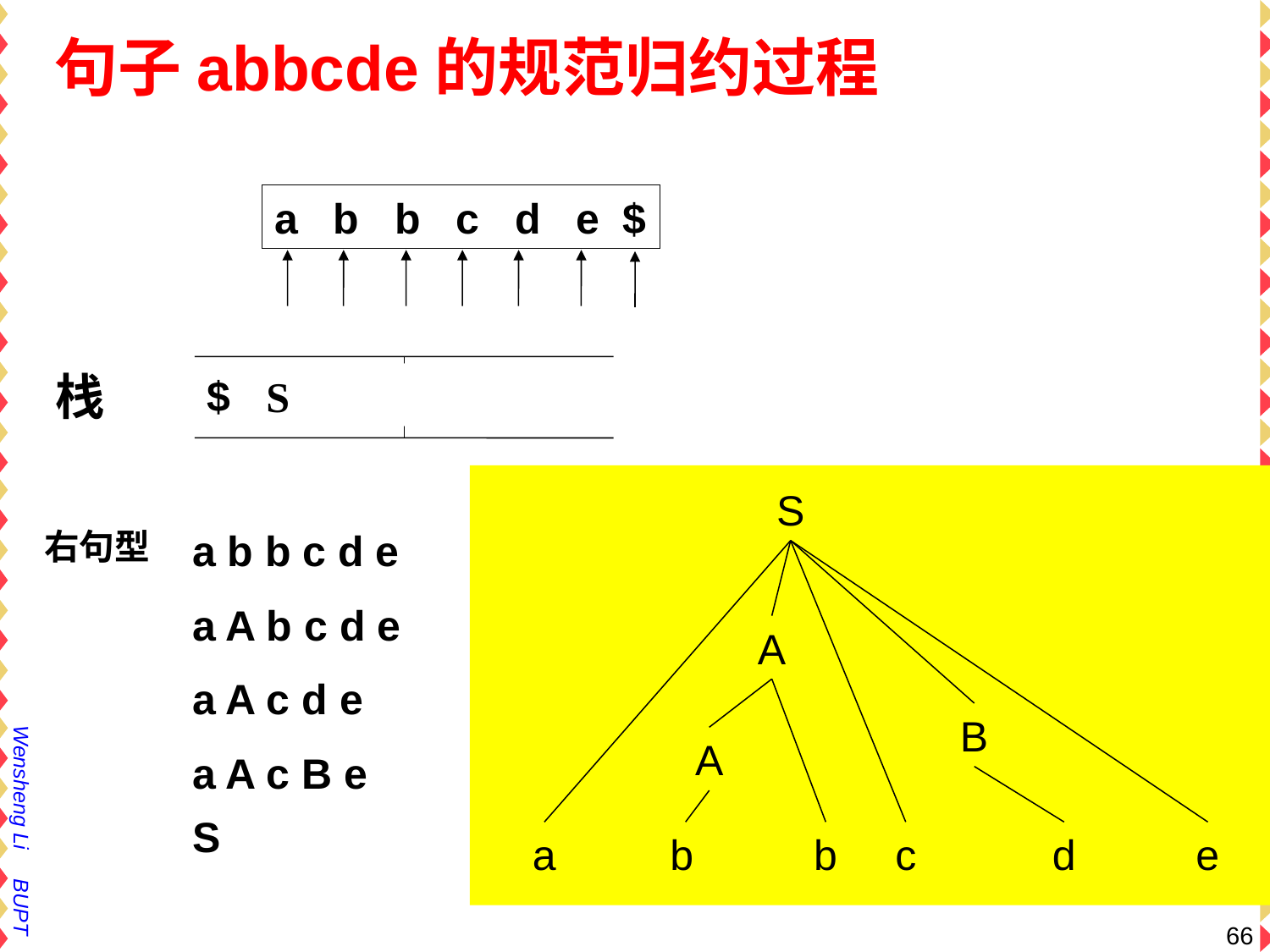

句子abbcde的规范归约过程
a   b   b   c   d   e  $

$

B
栈
a
b
A
b
d
e

S

A
c

S
右句型
a b b c d e
a A b c d e
A
a A c d e
B
A
a A c B e
S
a
b
b
c
d
e
66